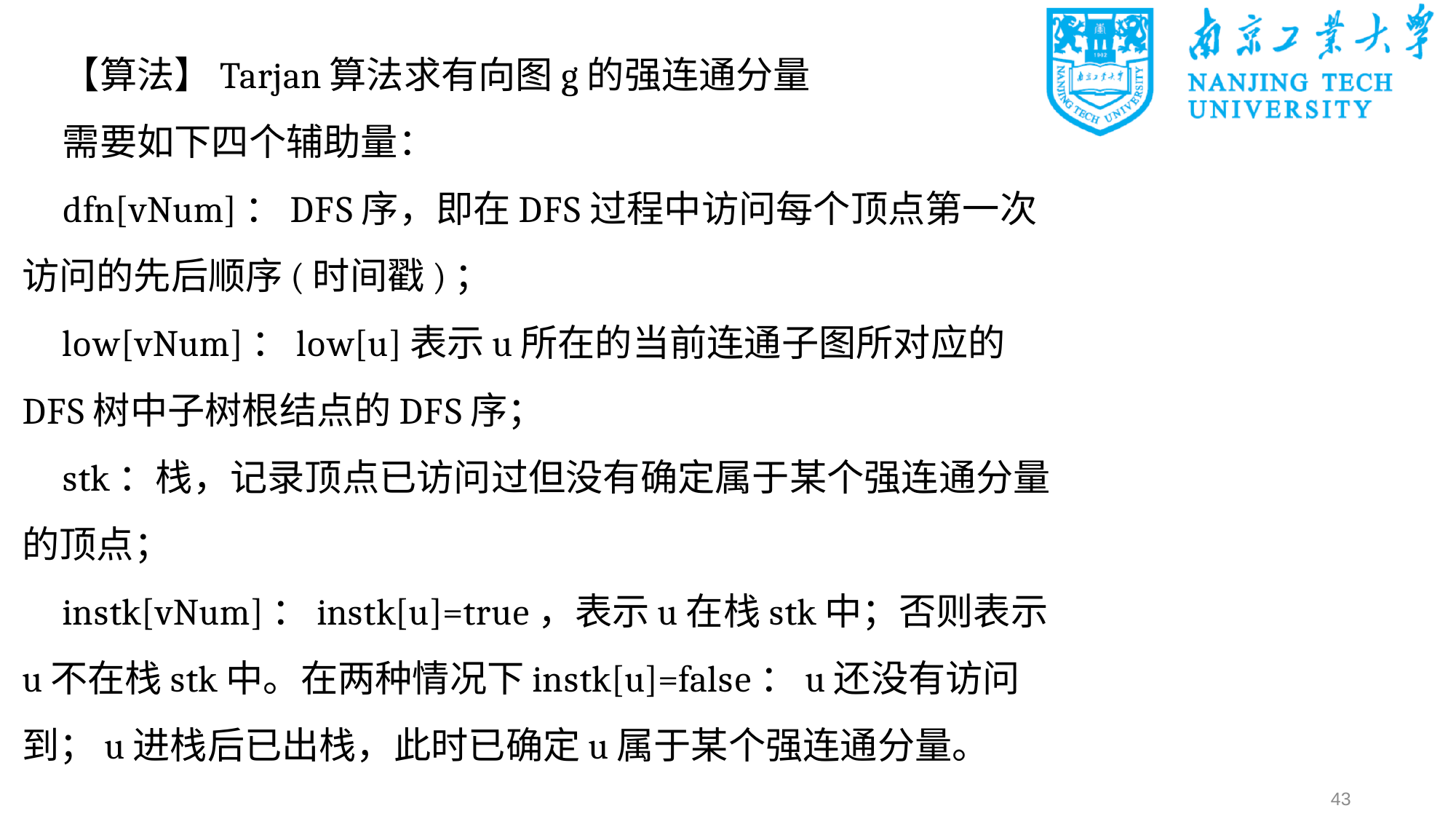

【算法】Tarjan算法求有向图g的强连通分量
需要如下四个辅助量：
dfn[vNum]：DFS序，即在DFS过程中访问每个顶点第一次访问的先后顺序(时间戳)；
low[vNum]：low[u]表示u所在的当前连通子图所对应的DFS树中子树根结点的DFS序；
stk：栈，记录顶点已访问过但没有确定属于某个强连通分量的顶点；
instk[vNum]：instk[u]=true，表示u在栈stk中；否则表示u不在栈stk中。在两种情况下instk[u]=false：u还没有访问到；u进栈后已出栈，此时已确定u属于某个强连通分量。
43